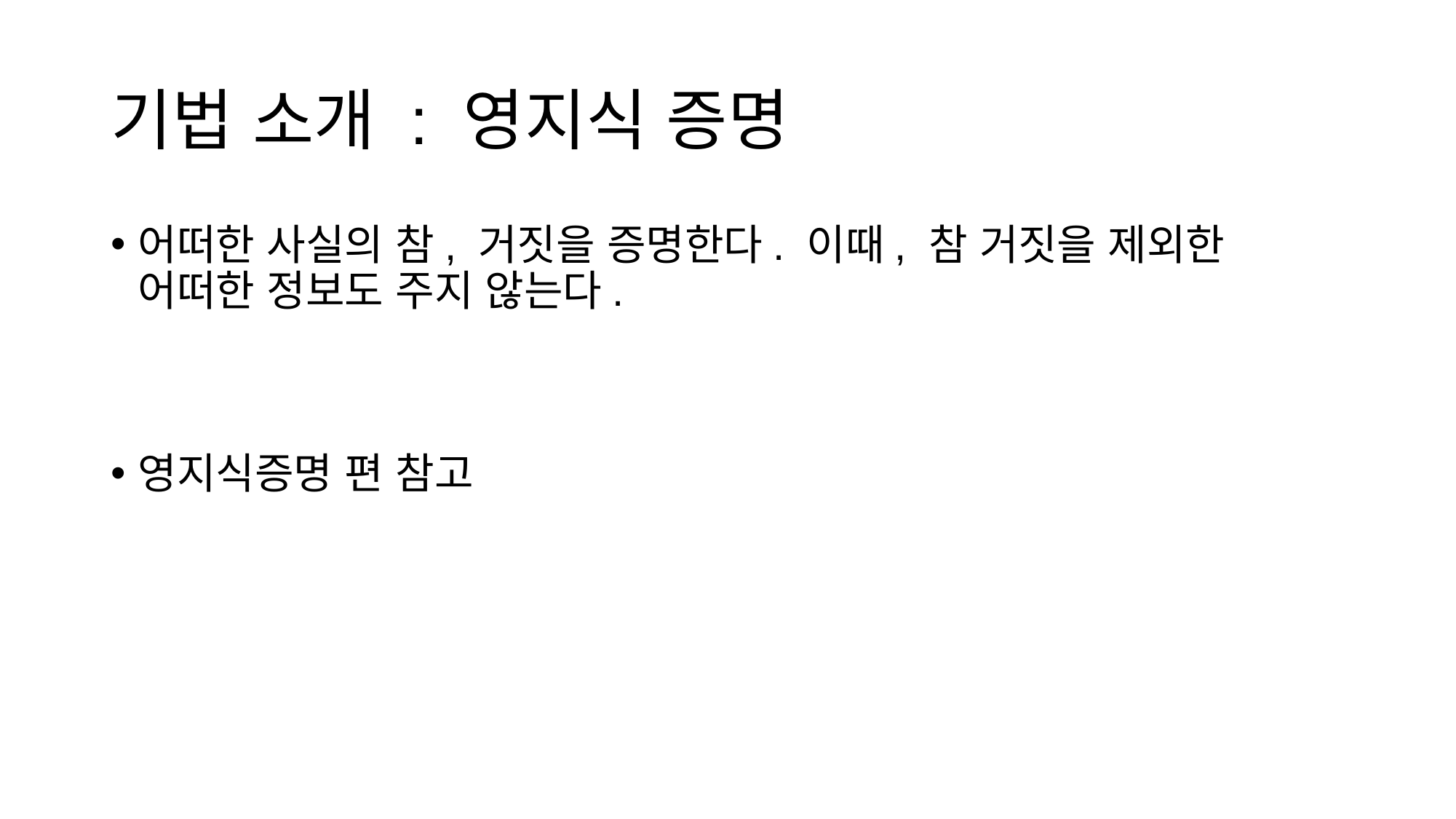

# 기법 소개 : 영지식 증명
어떠한 사실의 참, 거짓을 증명한다. 이때, 참 거짓을 제외한 어떠한 정보도 주지 않는다.

영지식증명 편 참고